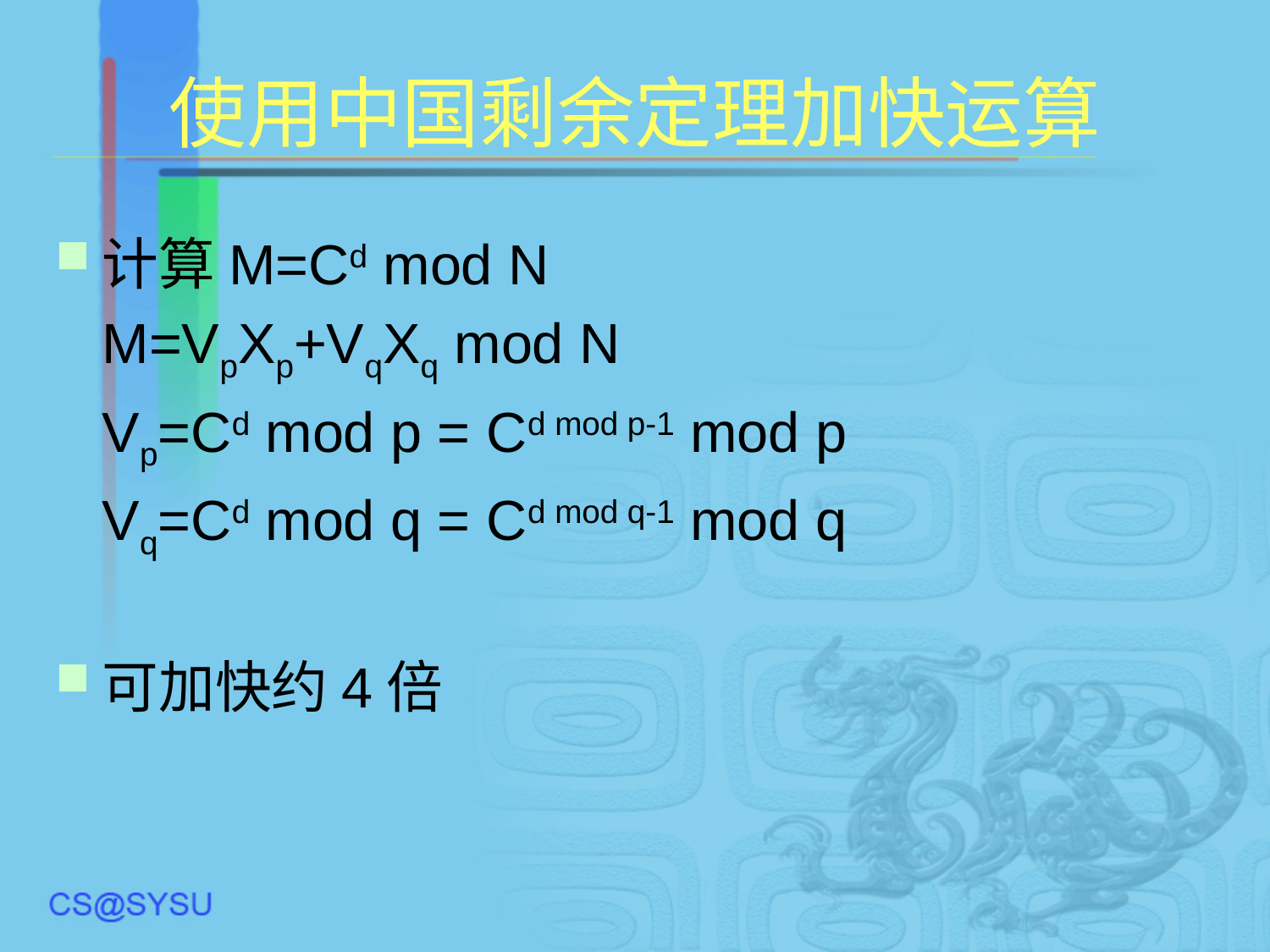

# 使用中国剩余定理加快运算
计算M=Cd mod N
	M=VpXp+VqXq mod N
	Vp=Cd mod p = Cd mod p-1 mod p
	Vq=Cd mod q = Cd mod q-1 mod q

可加快约4倍